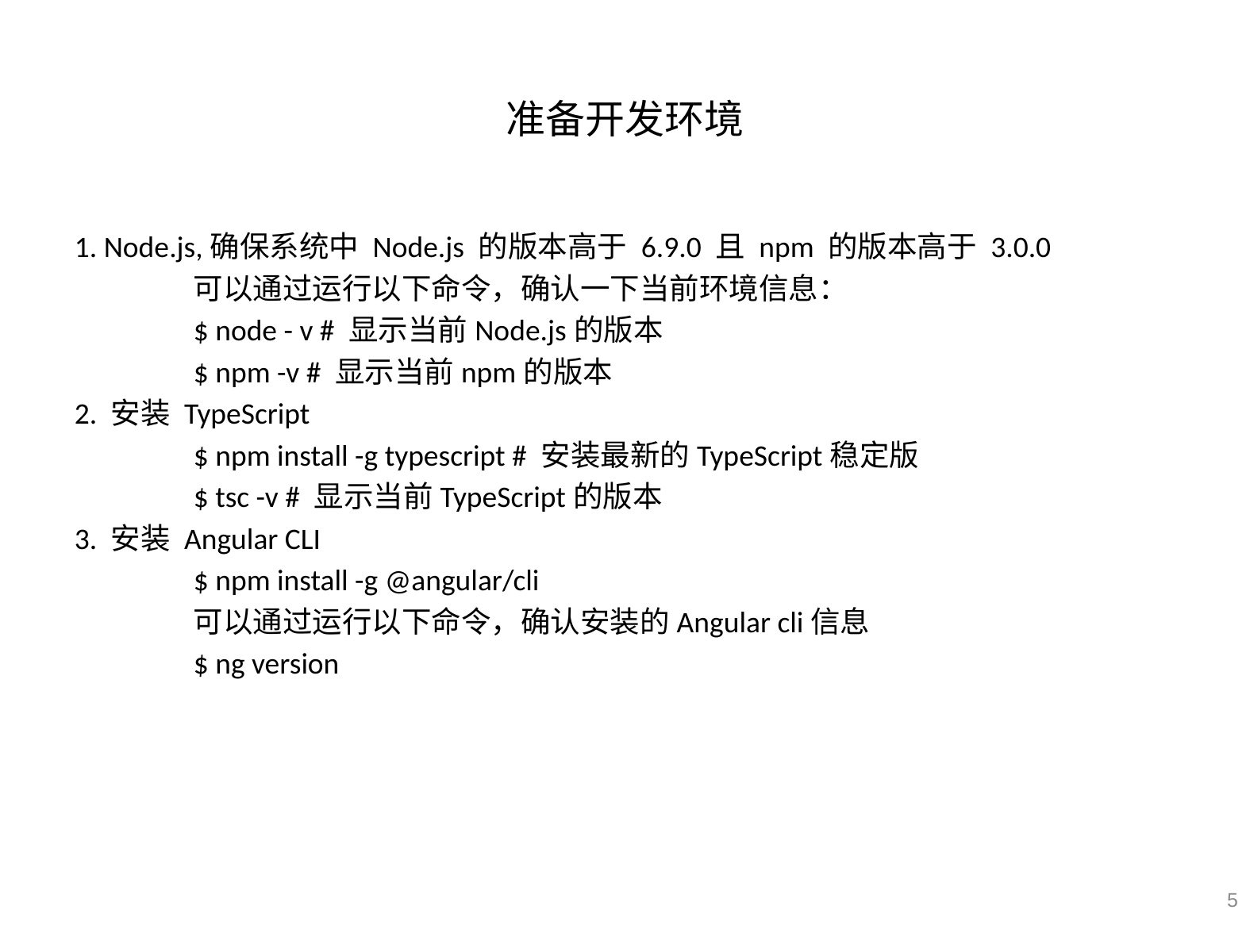

# 准备开发环境
1. Node.js,确保系统中 Node.js 的版本高于 6.9.0 且 npm 的版本高于 3.0.0
	可以通过运行以下命令，确认一下当前环境信息：
	$ node - v # 显示当前Node.js的版本
	$ npm -v # 显示当前npm的版本
2. 安装 TypeScript
	$ npm install -g typescript # 安装最新的TypeScript稳定版
	$ tsc -v # 显示当前TypeScript的版本
3. 安装 Angular CLI
	$ npm install -g @angular/cli
	可以通过运行以下命令，确认安装的Angular cli信息
	$ ng version
5